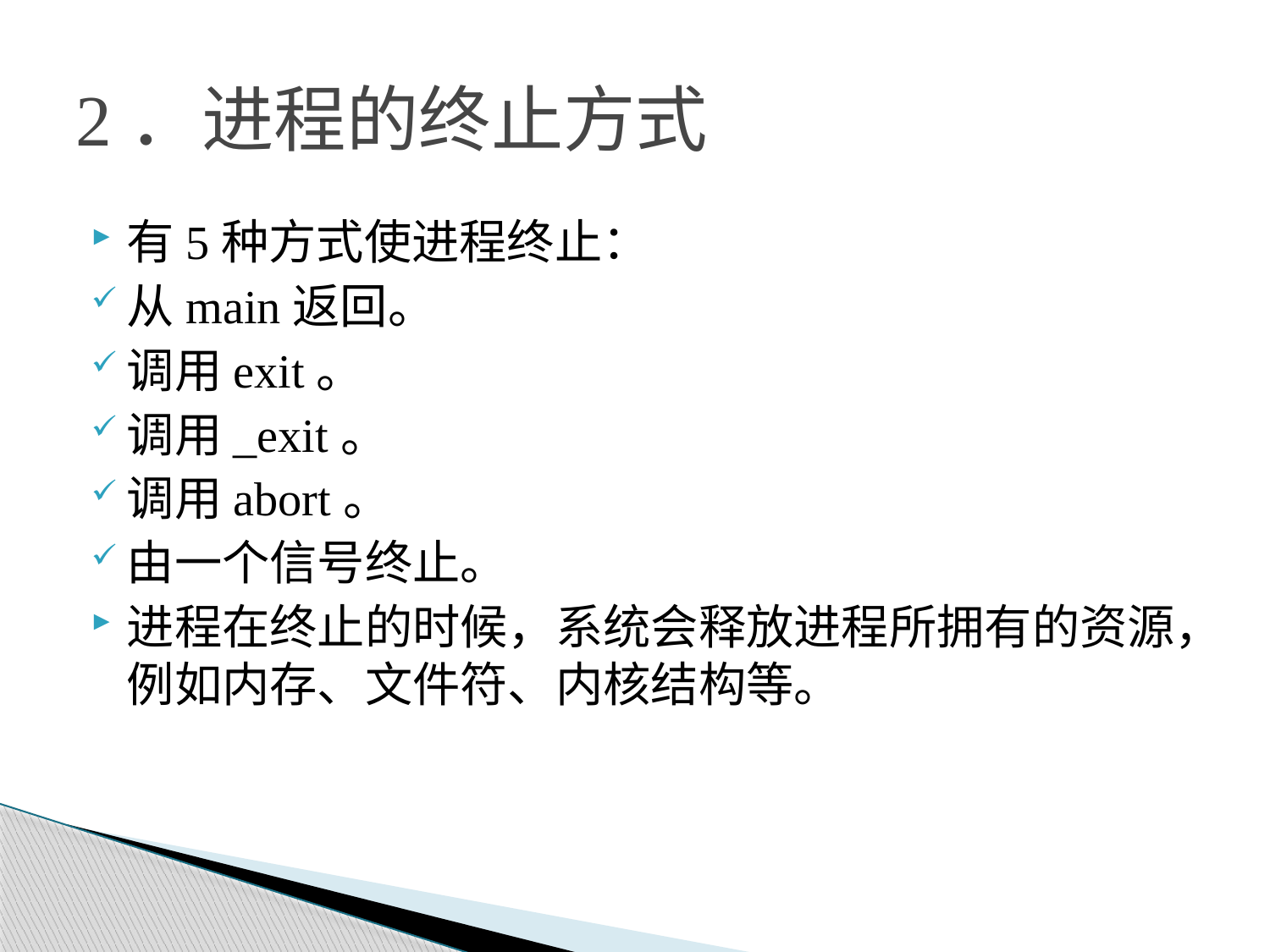

# 2．进程的终止方式
有5种方式使进程终止：
从main返回。
调用exit。
调用_exit。
调用abort。
由一个信号终止。
进程在终止的时候，系统会释放进程所拥有的资源，例如内存、文件符、内核结构等。